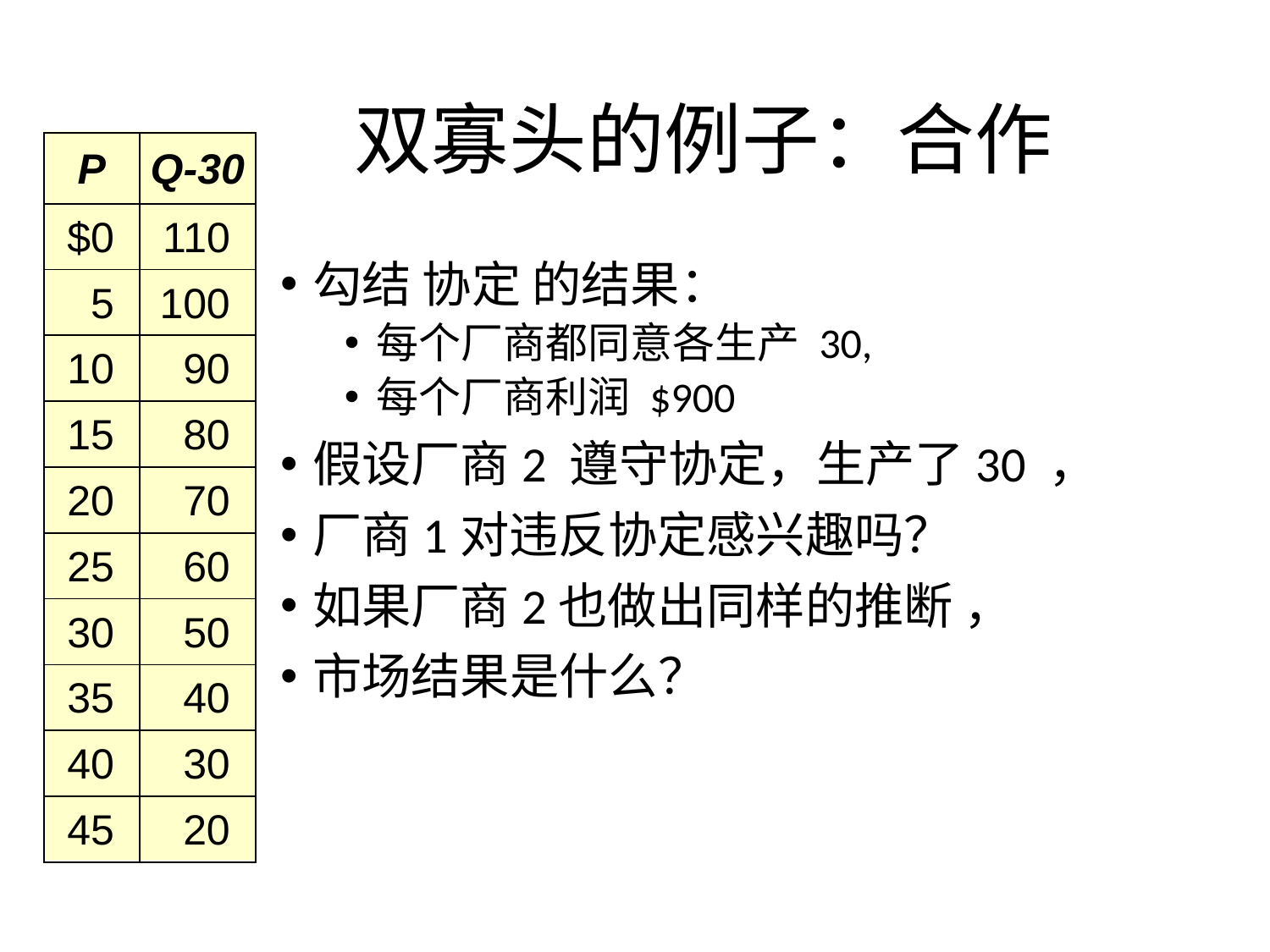

# 双寡头的例子：合作

| P | Q-30 |
| --- | --- |
| $0 | 110 |
| 5 | 100 |
| 10 | 90 |
| 15 | 80 |
| 20 | 70 |
| 25 | 60 |
| 30 | 50 |
| 35 | 40 |
| 40 | 30 |
| 45 | 20 |
勾结 协定 的结果：
每个厂商都同意各生产 30,
每个厂商利润 $900
假设厂商2 遵守协定，生产了30 ，
厂商1对违反协定感兴趣吗？
如果厂商2也做出同样的推断 ，
市场结果是什么？